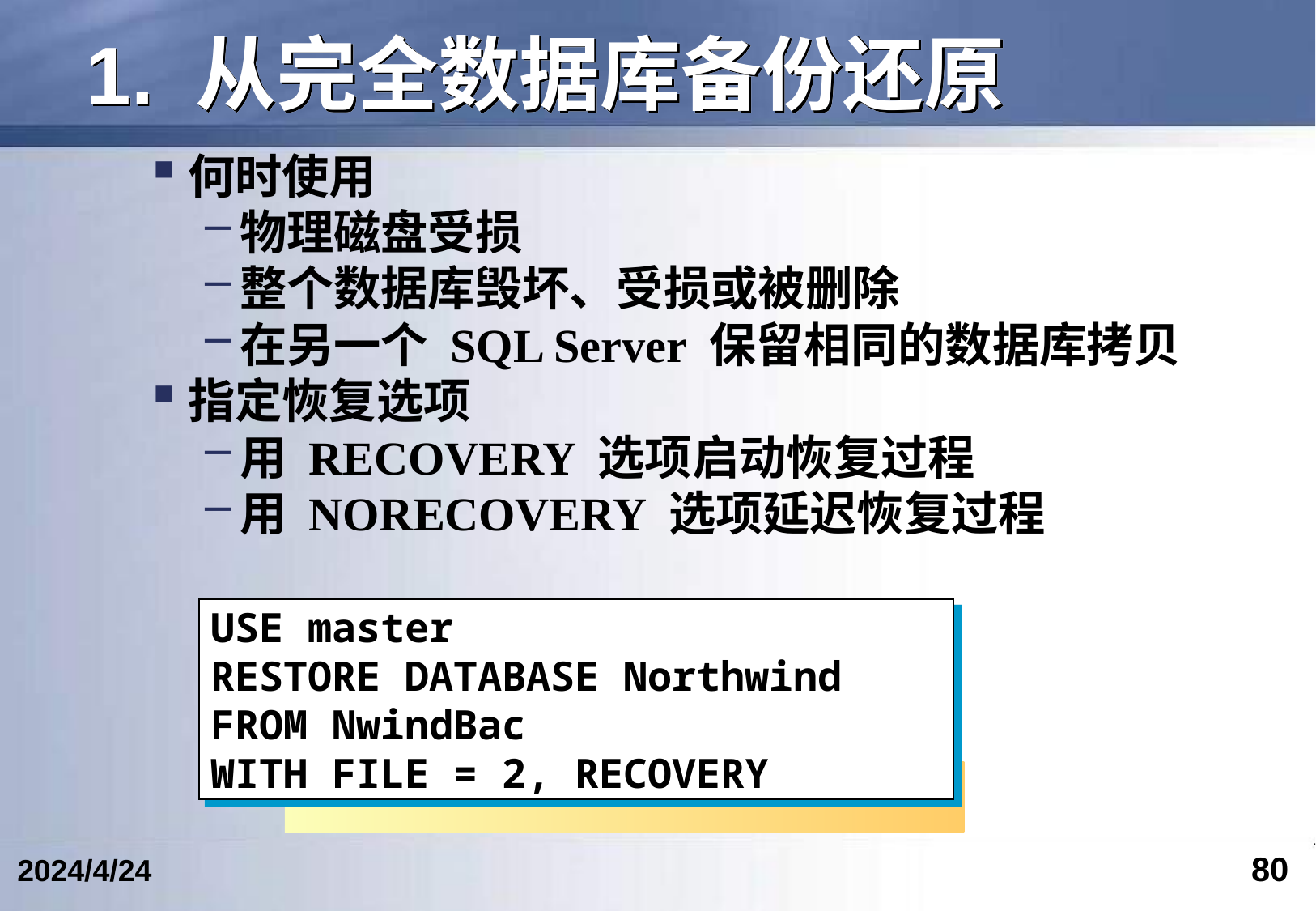

# 1. 从完全数据库备份还原
何时使用
物理磁盘受损
整个数据库毁坏、受损或被删除
在另一个 SQL Server 保留相同的数据库拷贝
指定恢复选项
用 RECOVERY 选项启动恢复过程
用 NORECOVERY 选项延迟恢复过程
USE master
RESTORE DATABASE Northwind
FROM NwindBac
WITH FILE = 2, RECOVERY

80
2024/4/24